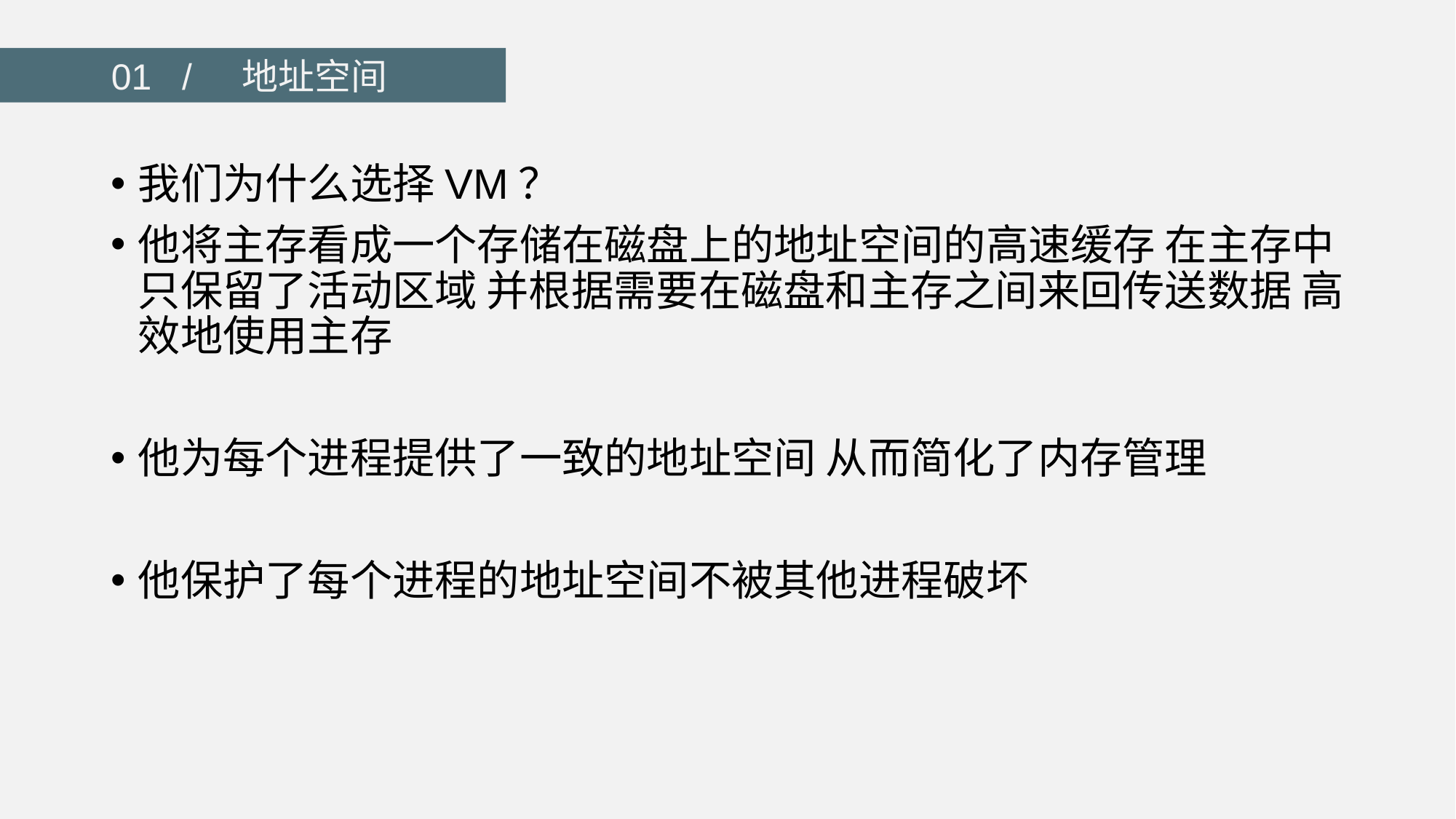

01   /    地址空间
我们为什么选择VM？
他将主存看成一个存储在磁盘上的地址空间的高速缓存 在主存中只保留了活动区域 并根据需要在磁盘和主存之间来回传送数据 高效地使用主存

他为每个进程提供了一致的地址空间 从而简化了内存管理

他保护了每个进程的地址空间不被其他进程破坏